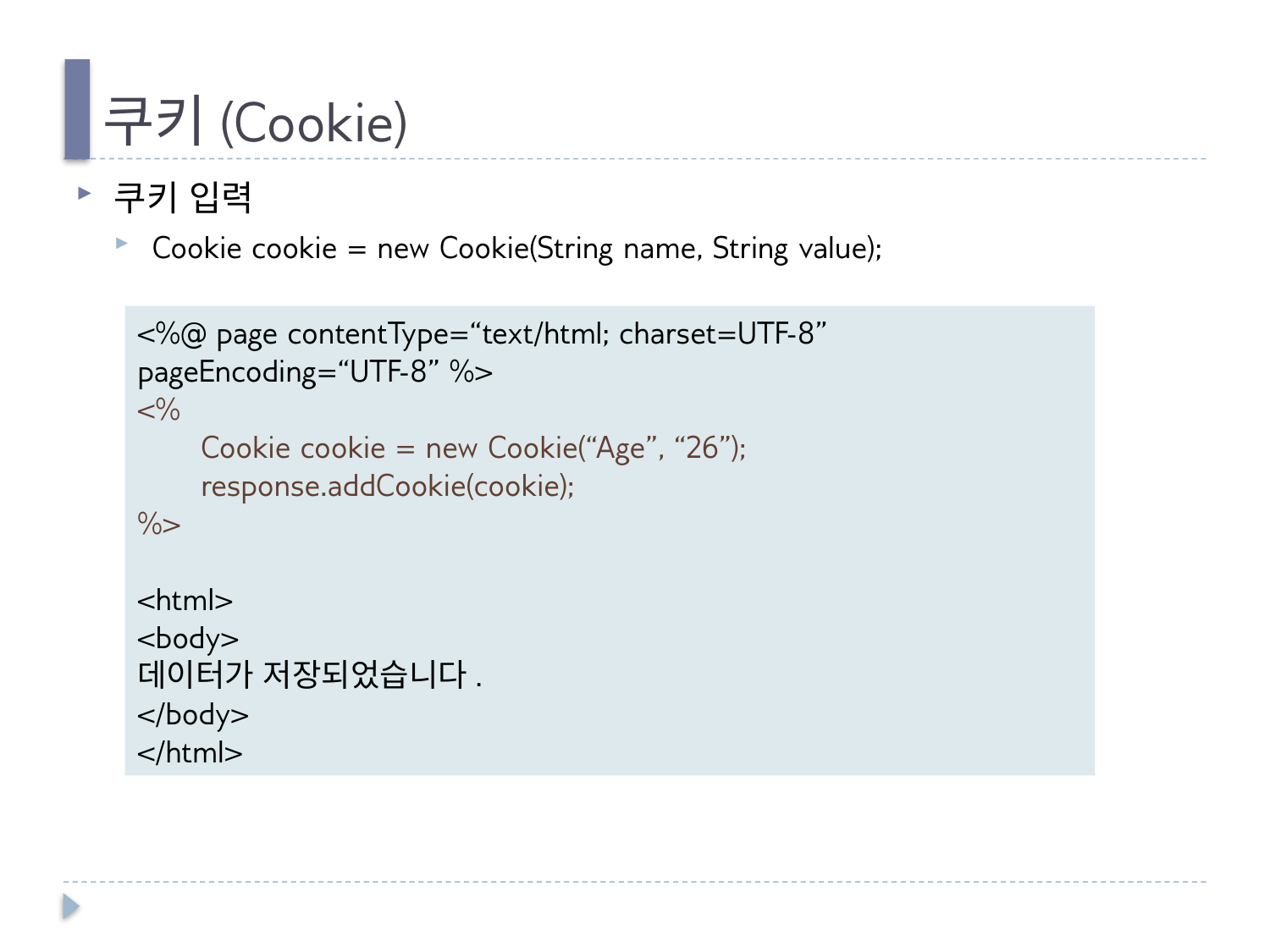

# 쿠키(Cookie)
쿠키 입력
Cookie cookie = new Cookie(String name, String value);

<%@ page contentType=“text/html; charset=UTF-8” pageEncoding=“UTF-8” %>
<%
Cookie cookie = new Cookie(“Age”, “26”);
response.addCookie(cookie);
%>

<html>
<body>
데이터가 저장되었습니다.
</body>
</html>